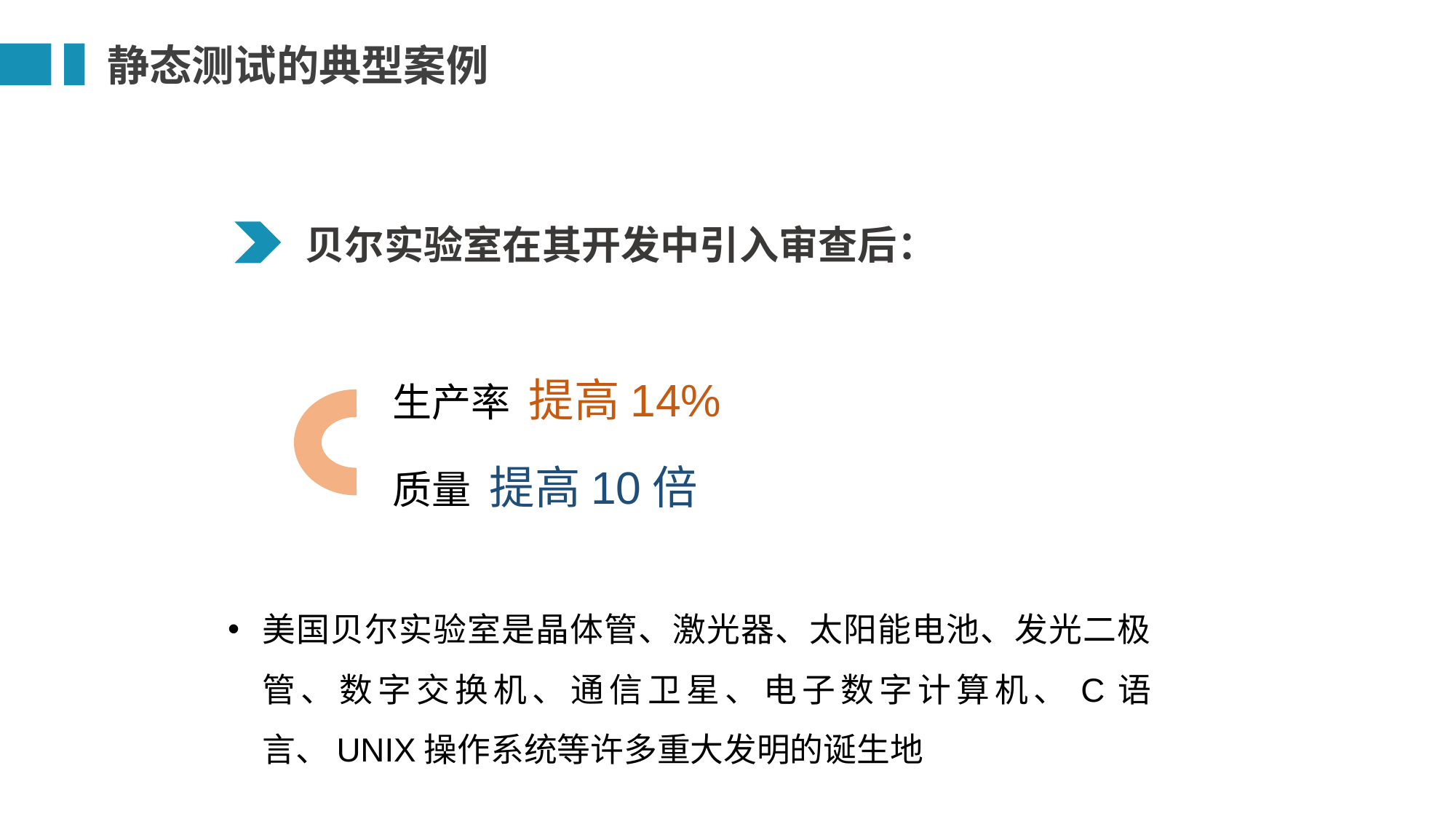

静态测试的典型案例

贝尔实验室在其开发中引入审查后：

生产率  提高14%
质量  提高10倍

美国贝尔实验室是晶体管、激光器、太阳能电池、发光二极管、数字交换机、通信卫星、电子数字计算机、C语言、UNIX操作系统等许多重大发明的诞生地
14